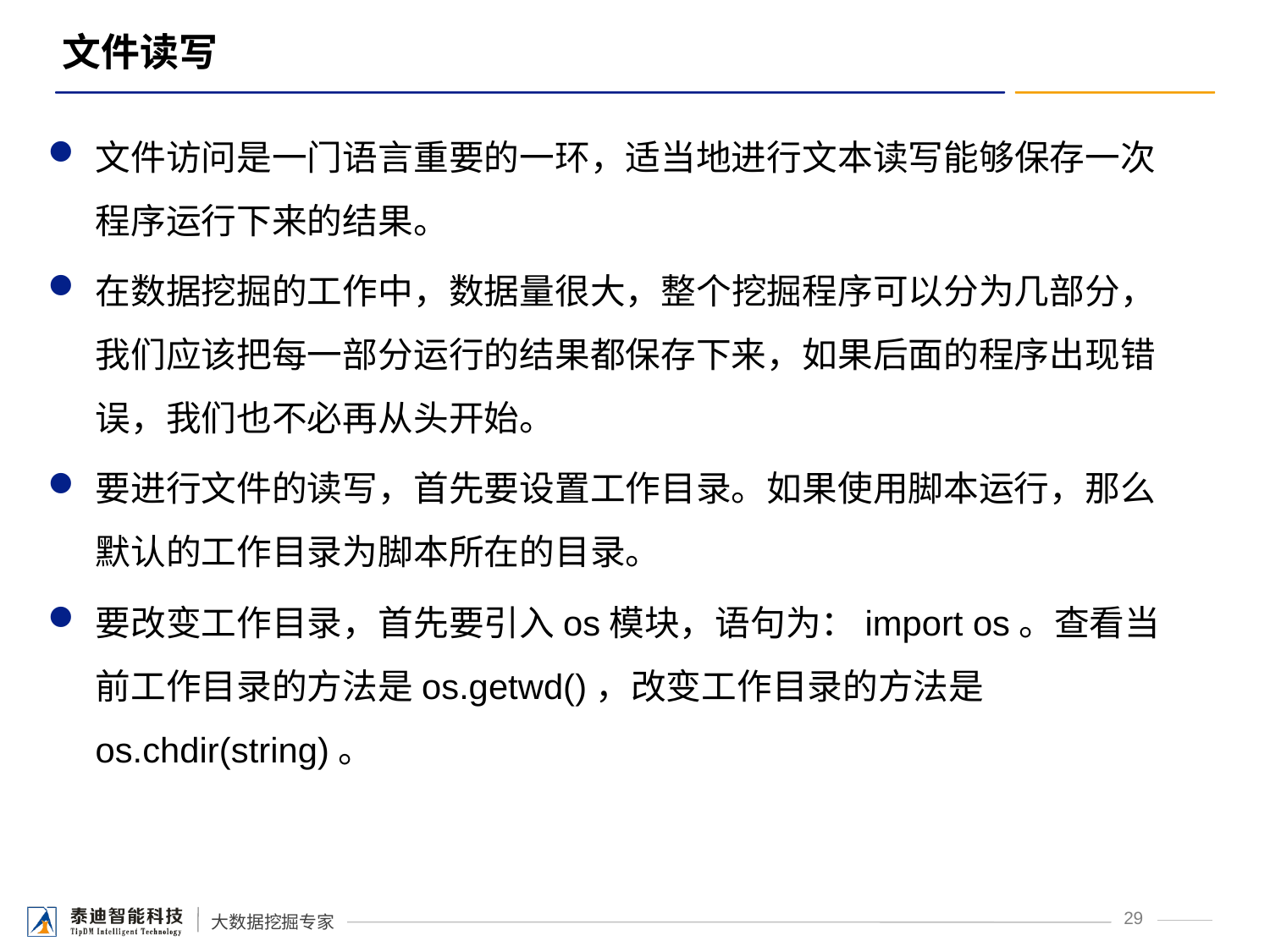

# 文件读写
文件访问是一门语言重要的一环，适当地进行文本读写能够保存一次程序运行下来的结果。
在数据挖掘的工作中，数据量很大，整个挖掘程序可以分为几部分，我们应该把每一部分运行的结果都保存下来，如果后面的程序出现错误，我们也不必再从头开始。
要进行文件的读写，首先要设置工作目录。如果使用脚本运行，那么默认的工作目录为脚本所在的目录。
要改变工作目录，首先要引入os模块，语句为：import os。查看当前工作目录的方法是os.getwd()，改变工作目录的方法是os.chdir(string)。